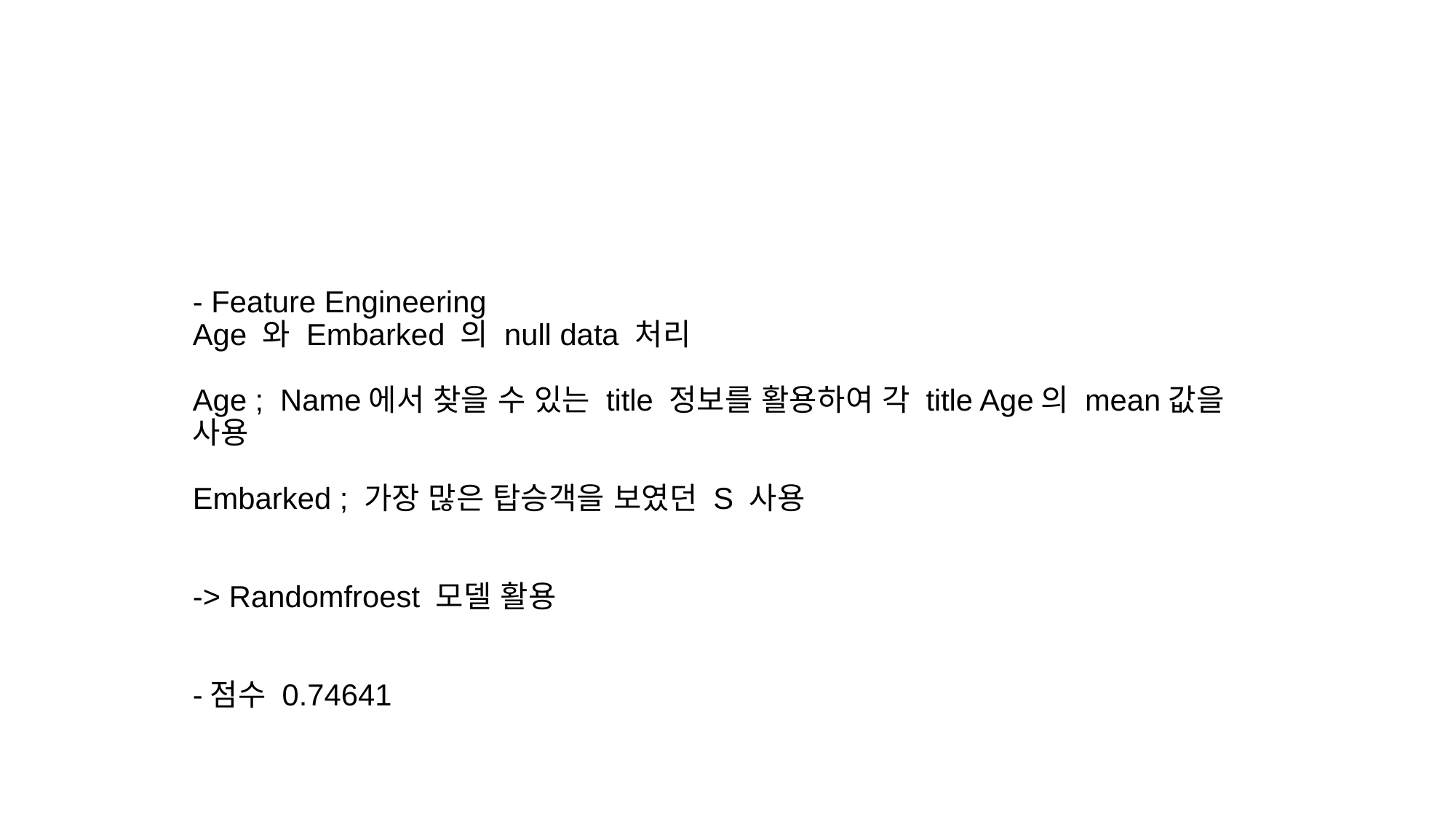

# - Feature Engineering Age 와 Embarked 의 null data 처리 Age ;  Name에서 찾을 수 있는 title 정보를 활용하여 각 title Age의 mean값을 사용 Embarked ; 가장 많은 탑승객을 보였던 S 사용 -> Randomfroest 모델 활용 -점수 0.74641